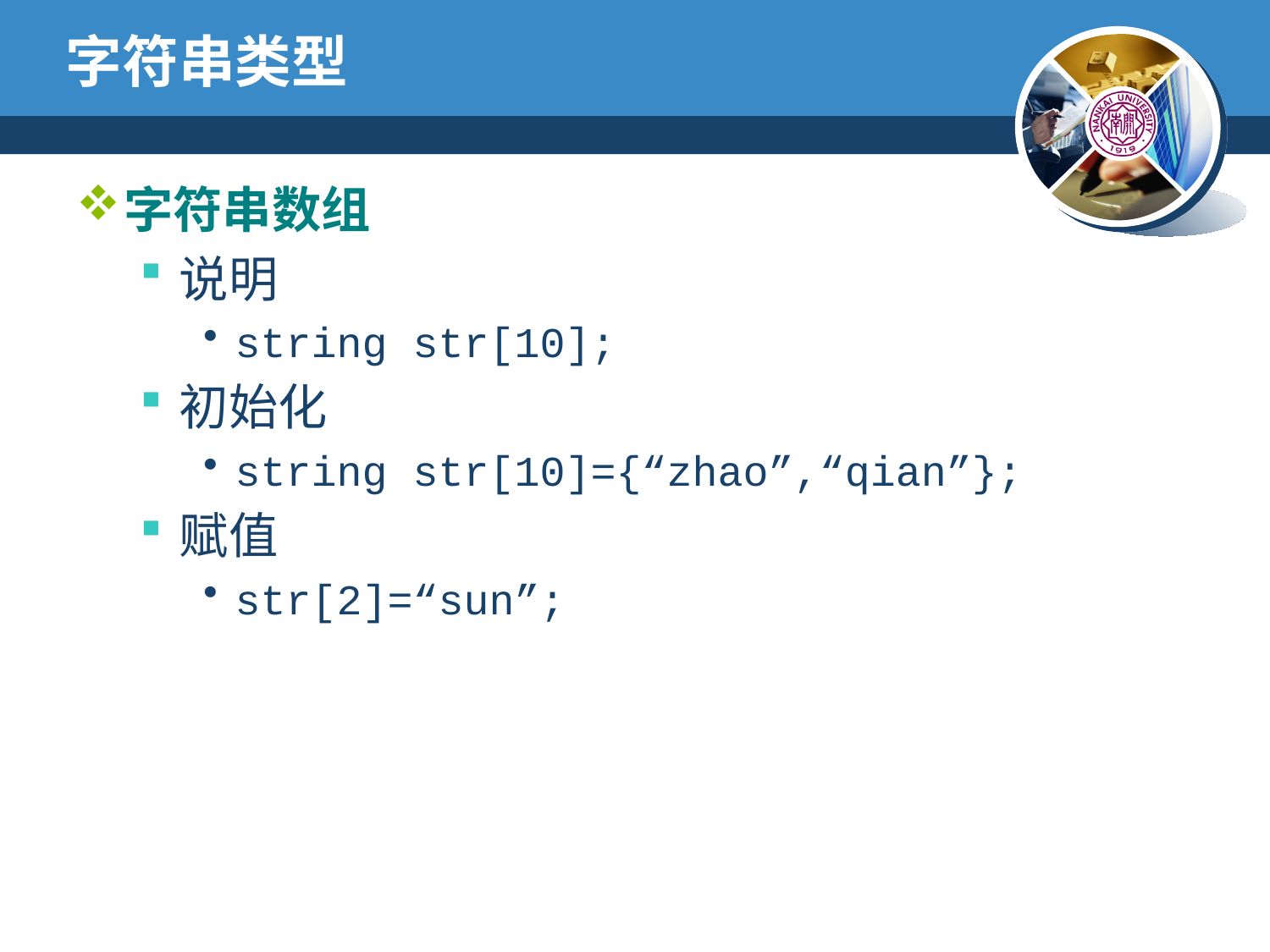

# 字符串类型
字符串数组
说明
string str[10];
初始化
string str[10]={“zhao”,“qian”};
赋值
str[2]=“sun”;